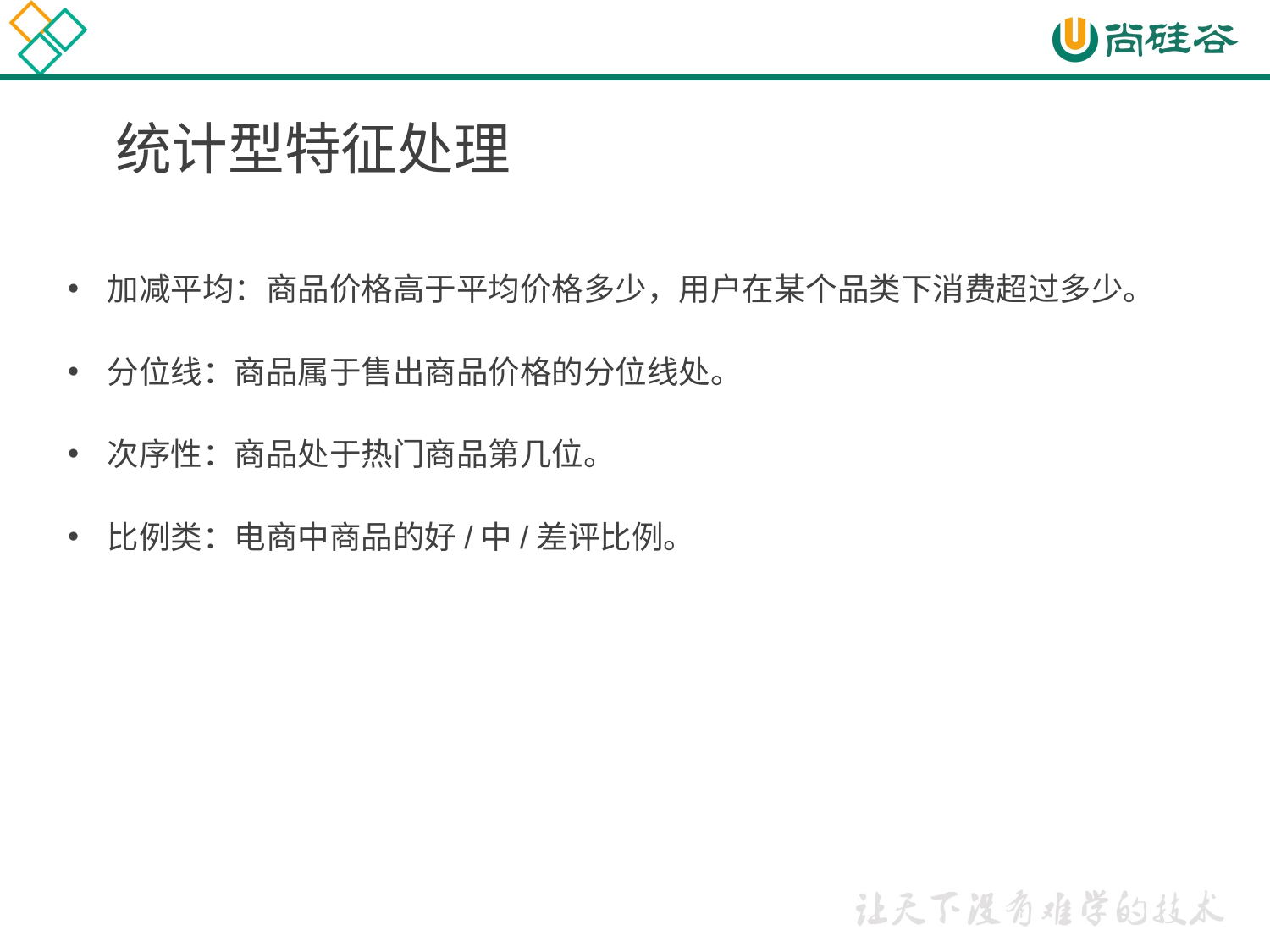

# 统计型特征处理
加减平均：商品价格高于平均价格多少，用户在某个品类下消费超过多少。
分位线：商品属于售出商品价格的分位线处。
次序性：商品处于热门商品第几位。
比例类：电商中商品的好/中/差评比例。